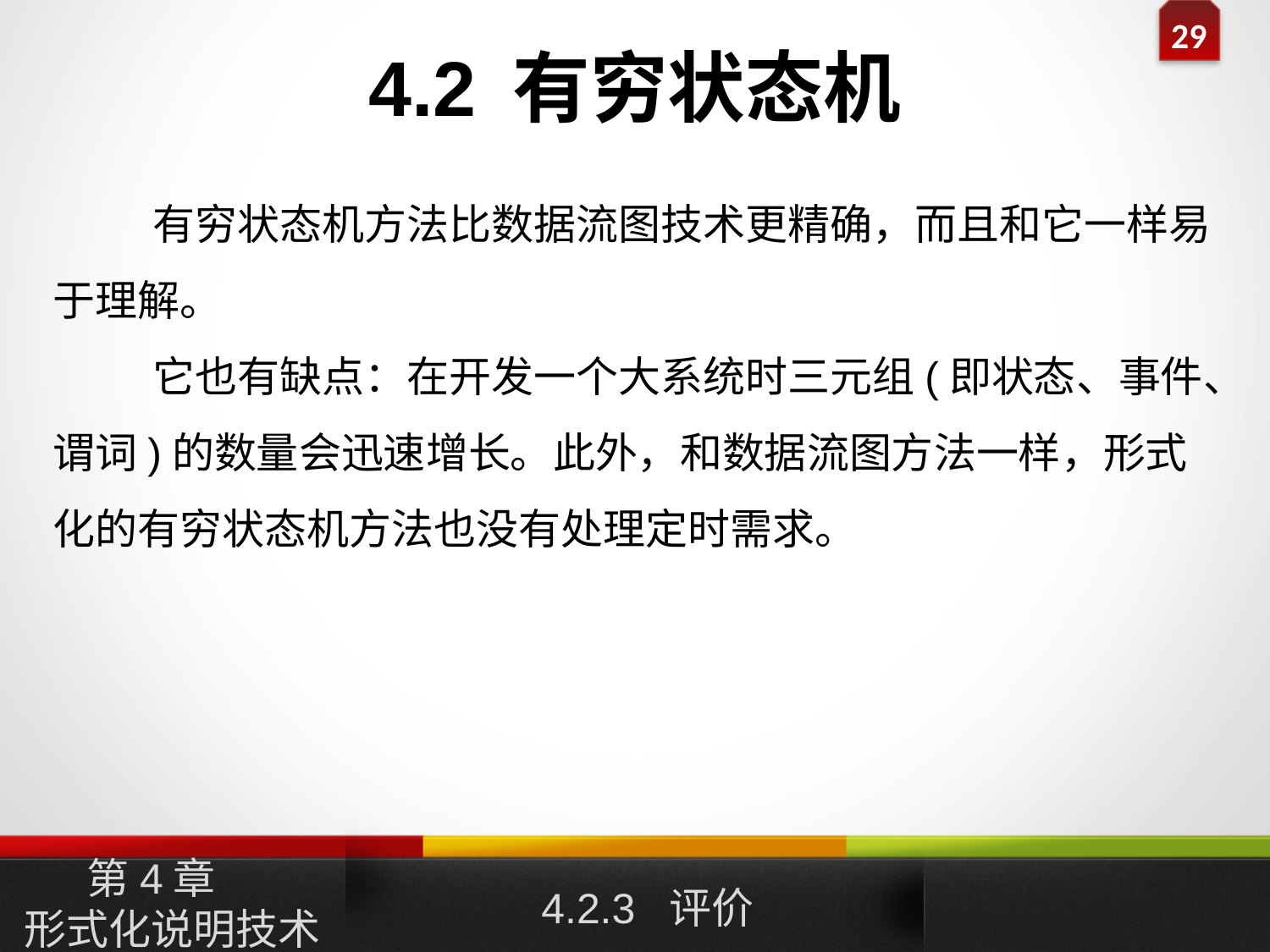

# 4.2 有穷状态机
有穷状态机方法比数据流图技术更精确，而且和它一样易于理解。
它也有缺点：在开发一个大系统时三元组(即状态、事件、谓词)的数量会迅速增长。此外，和数据流图方法一样，形式化的有穷状态机方法也没有处理定时需求。
第4章
形式化说明技术
4.2.3  评价